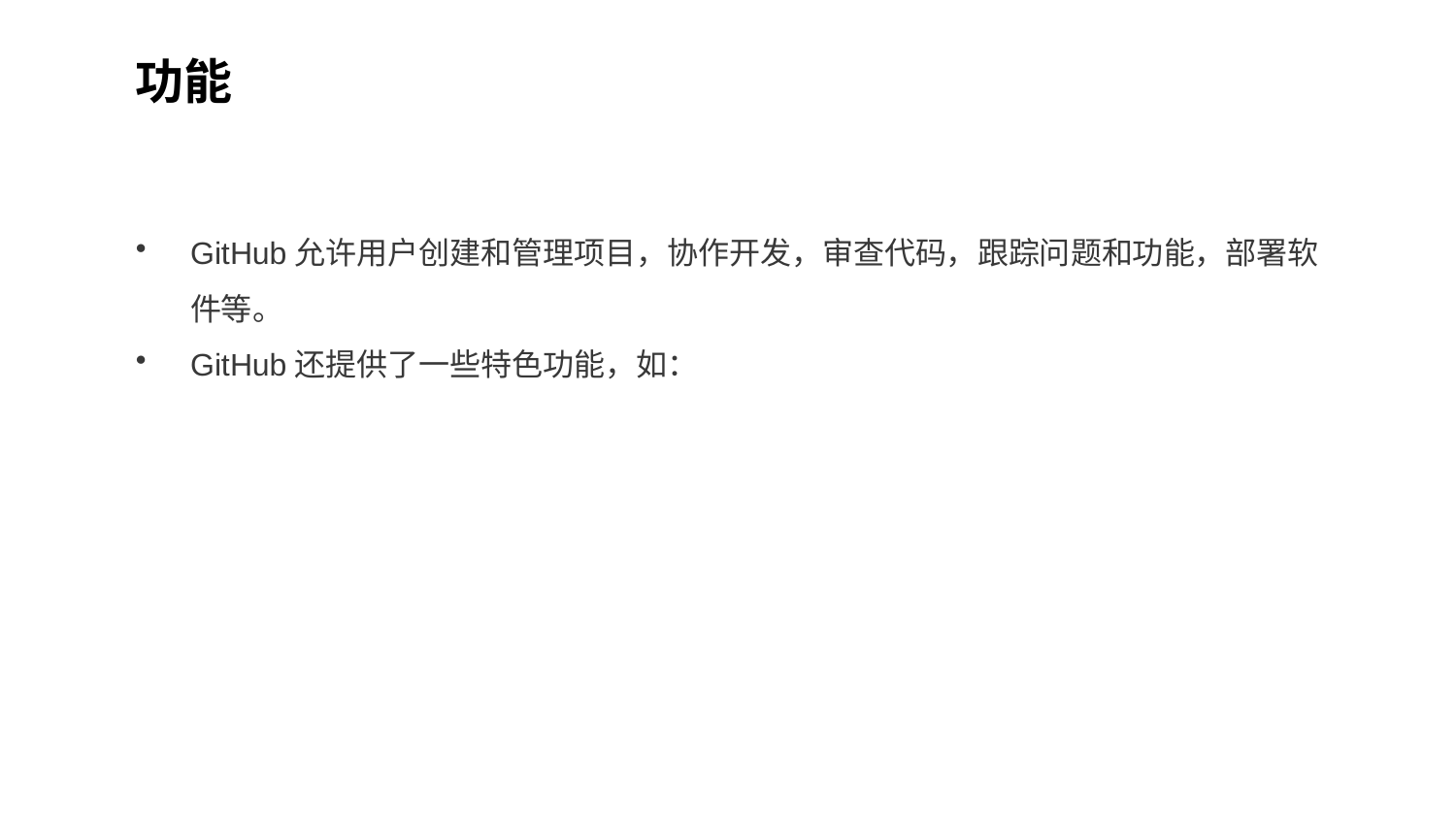

功能
GitHub允许用户创建和管理项目，协作开发，审查代码，跟踪问题和功能，部署软件等。
GitHub还提供了一些特色功能，如：